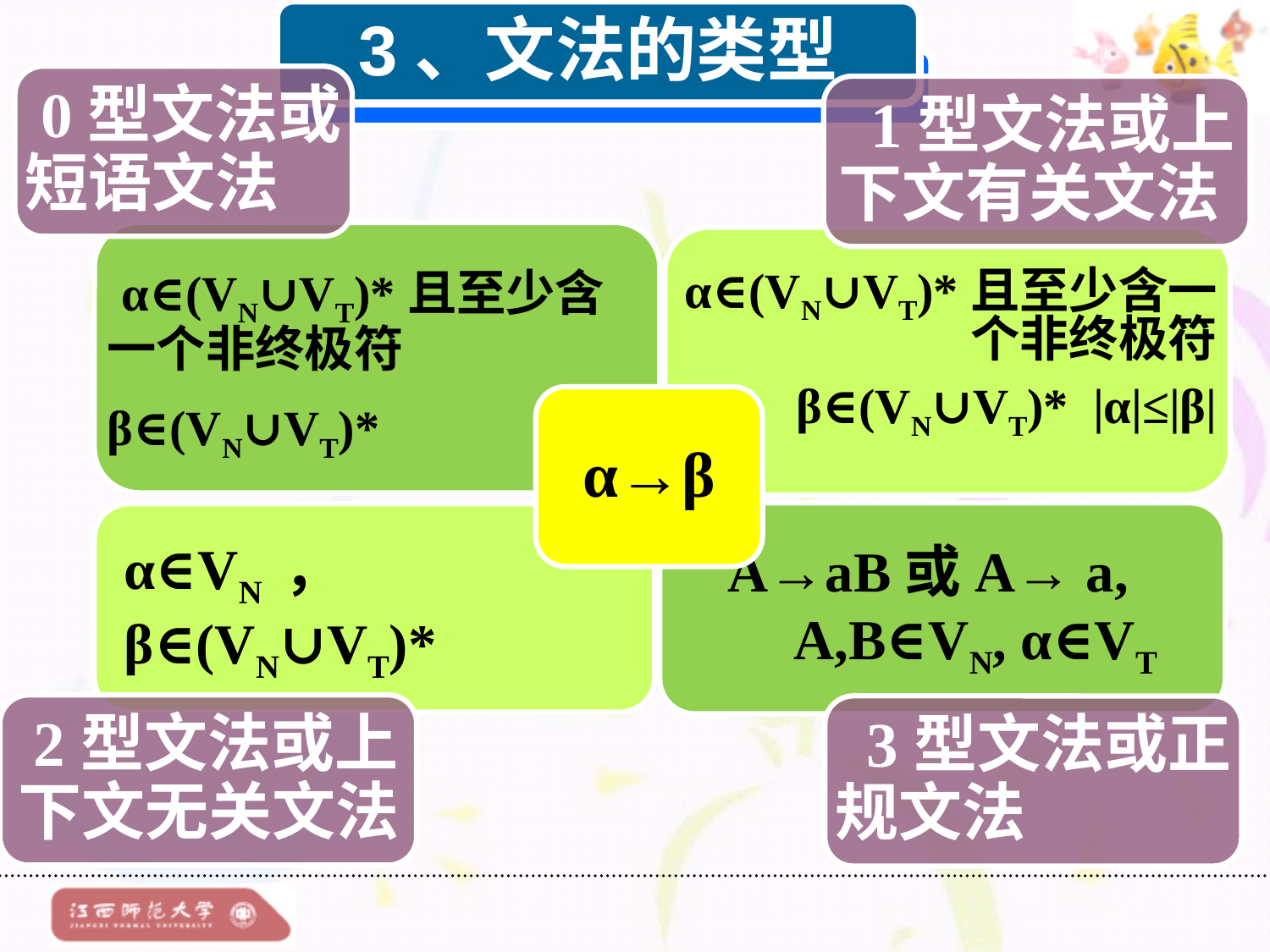

3、文法的类型

 0型文法或短语文法
  1型文法或上下文有关文法
 α∈(VN∪VT)*且至少含一个非终极符
β∈(VN∪VT)*
α∈(VN∪VT)*且至少含一个非终极符
β∈(VN∪VT)*  |α|≤|β|
α→β
A→aB或A→ a,   A,B∈VN, α∈VT
α∈VN ，
β∈(VN∪VT)*
 2型文法或上下文无关文法
  3型文法或正规文法